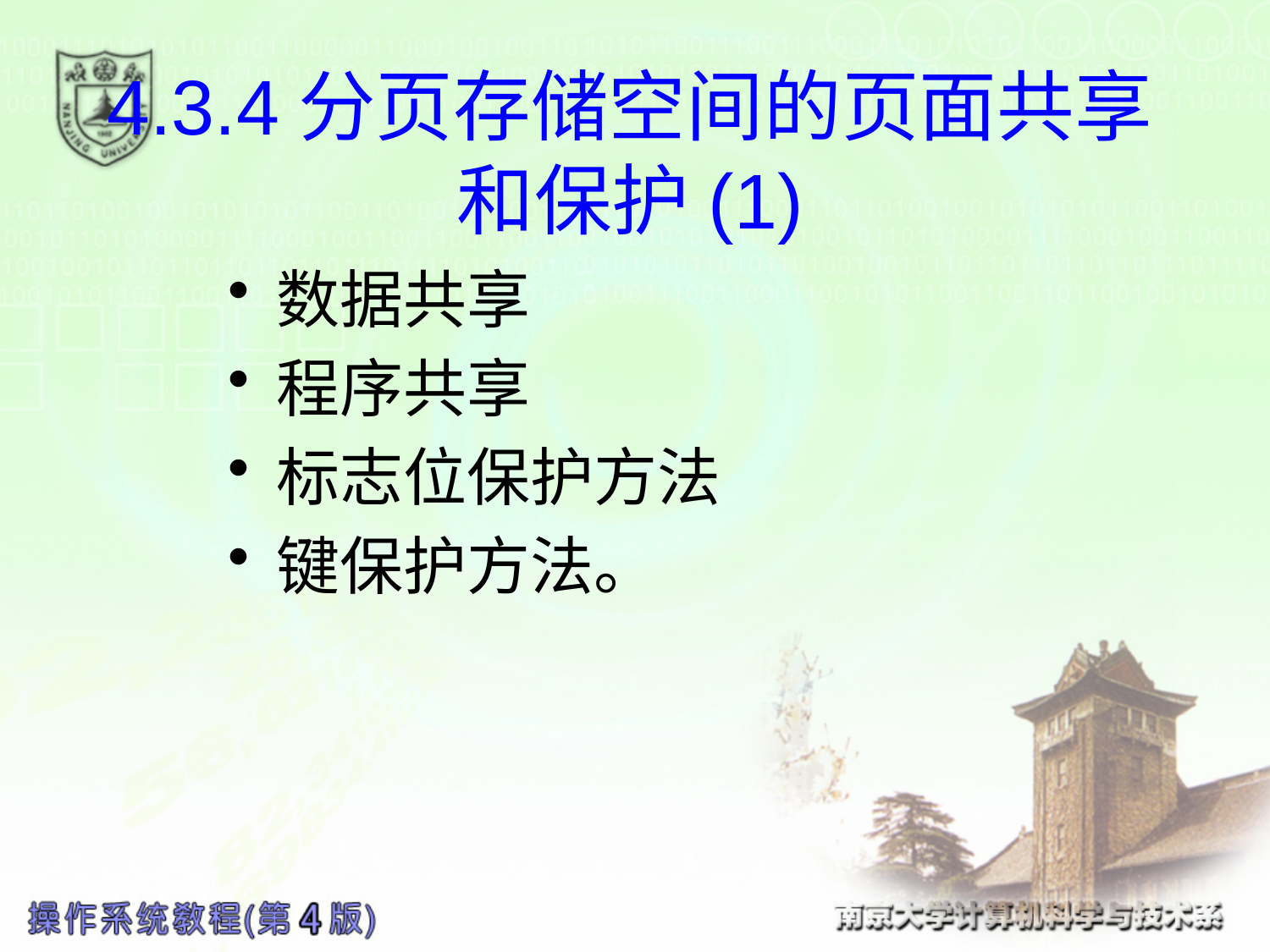

# 4.3.4分页存储空间的页面共享 和保护(1)
数据共享
程序共享
标志位保护方法
键保护方法。